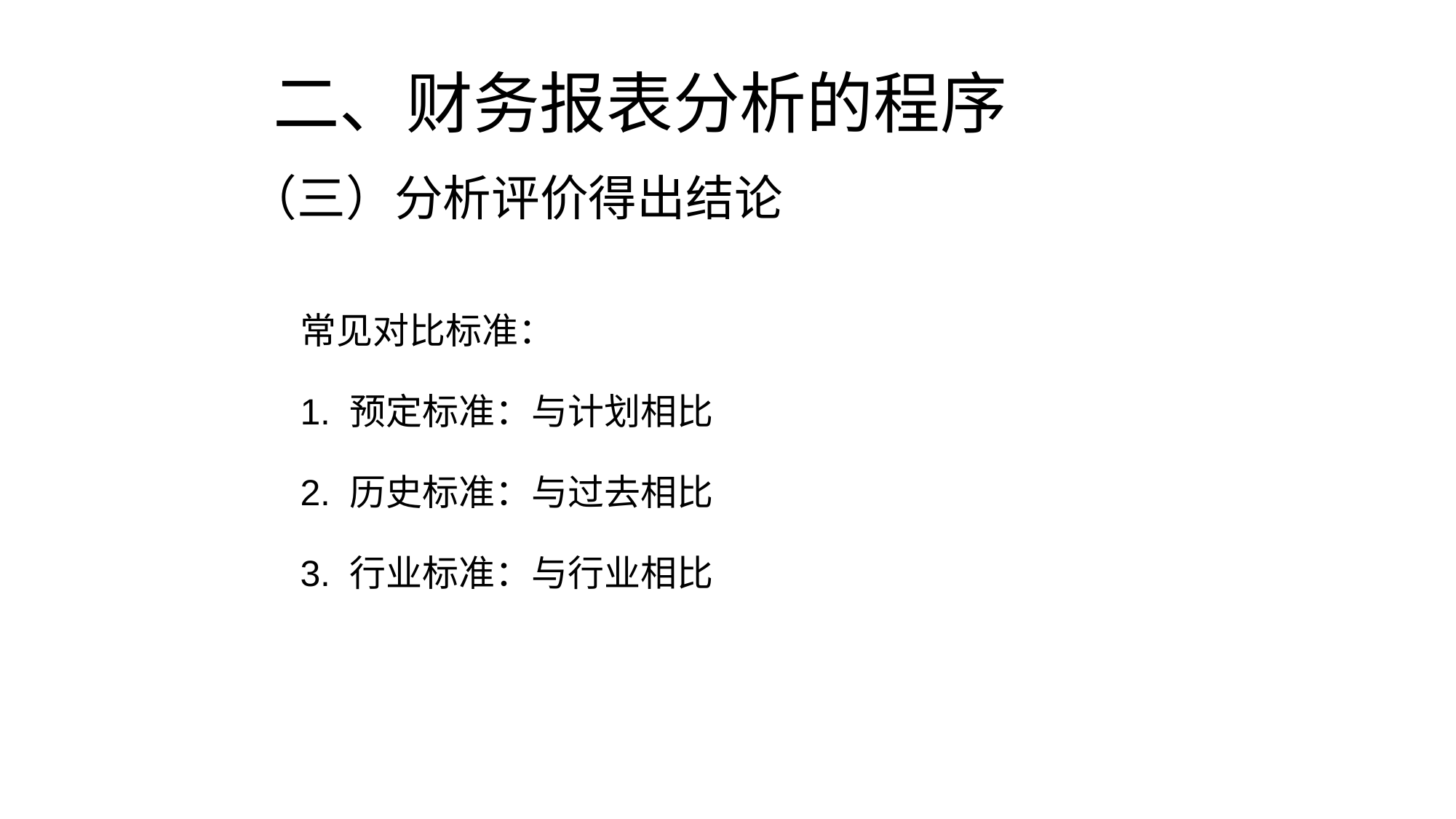

# 二、财务报表分析的程序
（三）分析评价得出结论

常见对比标准：
1. 预定标准：与计划相比
2. 历史标准：与过去相比
3. 行业标准：与行业相比